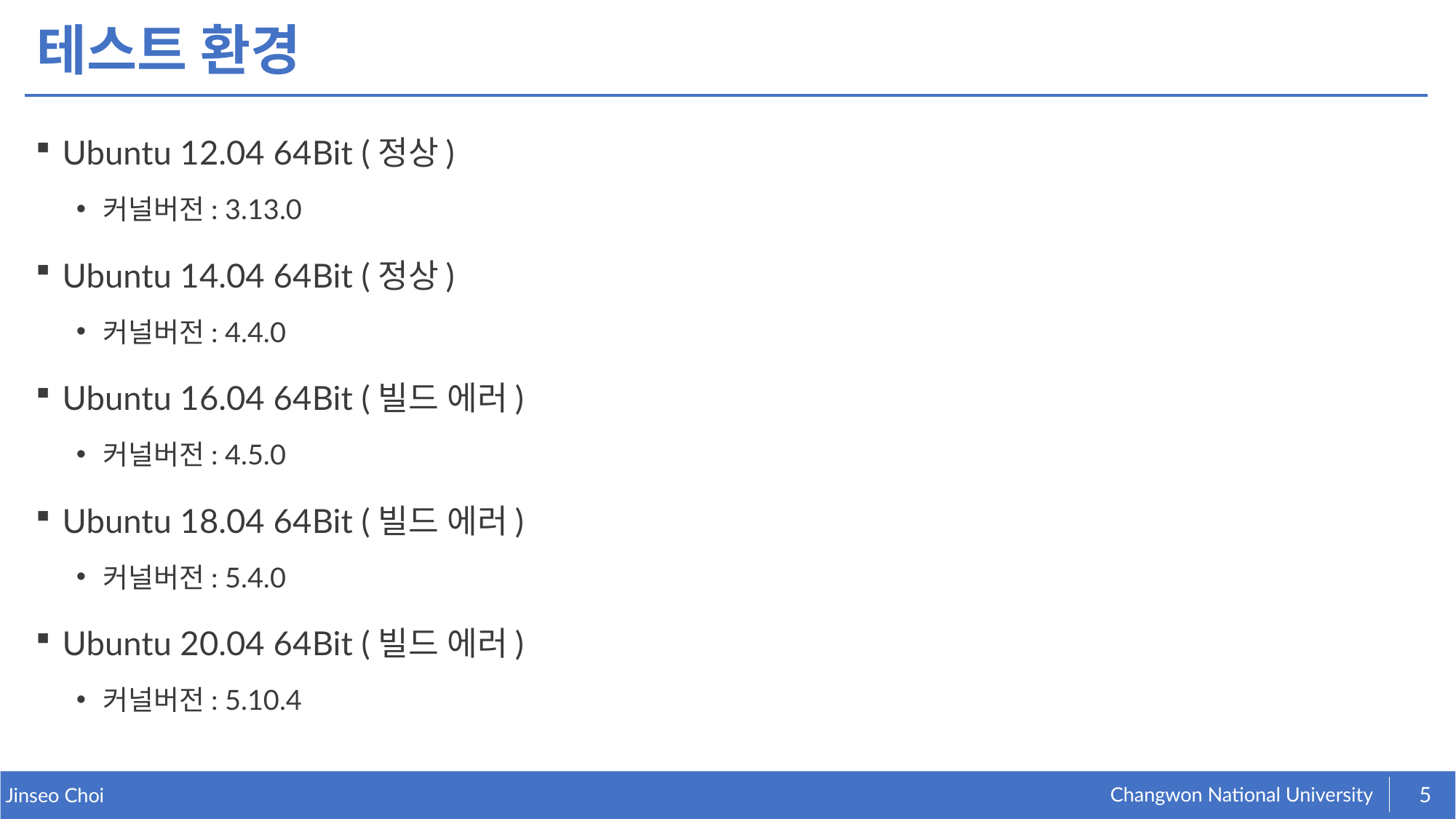

# 테스트 환경
Ubuntu 12.04 64Bit (정상)
커널버전: 3.13.0
Ubuntu 14.04 64Bit (정상)
커널버전: 4.4.0
Ubuntu 16.04 64Bit (빌드 에러)
커널버전: 4.5.0
Ubuntu 18.04 64Bit (빌드 에러)
커널버전: 5.4.0
Ubuntu 20.04 64Bit (빌드 에러)
커널버전: 5.10.4

5